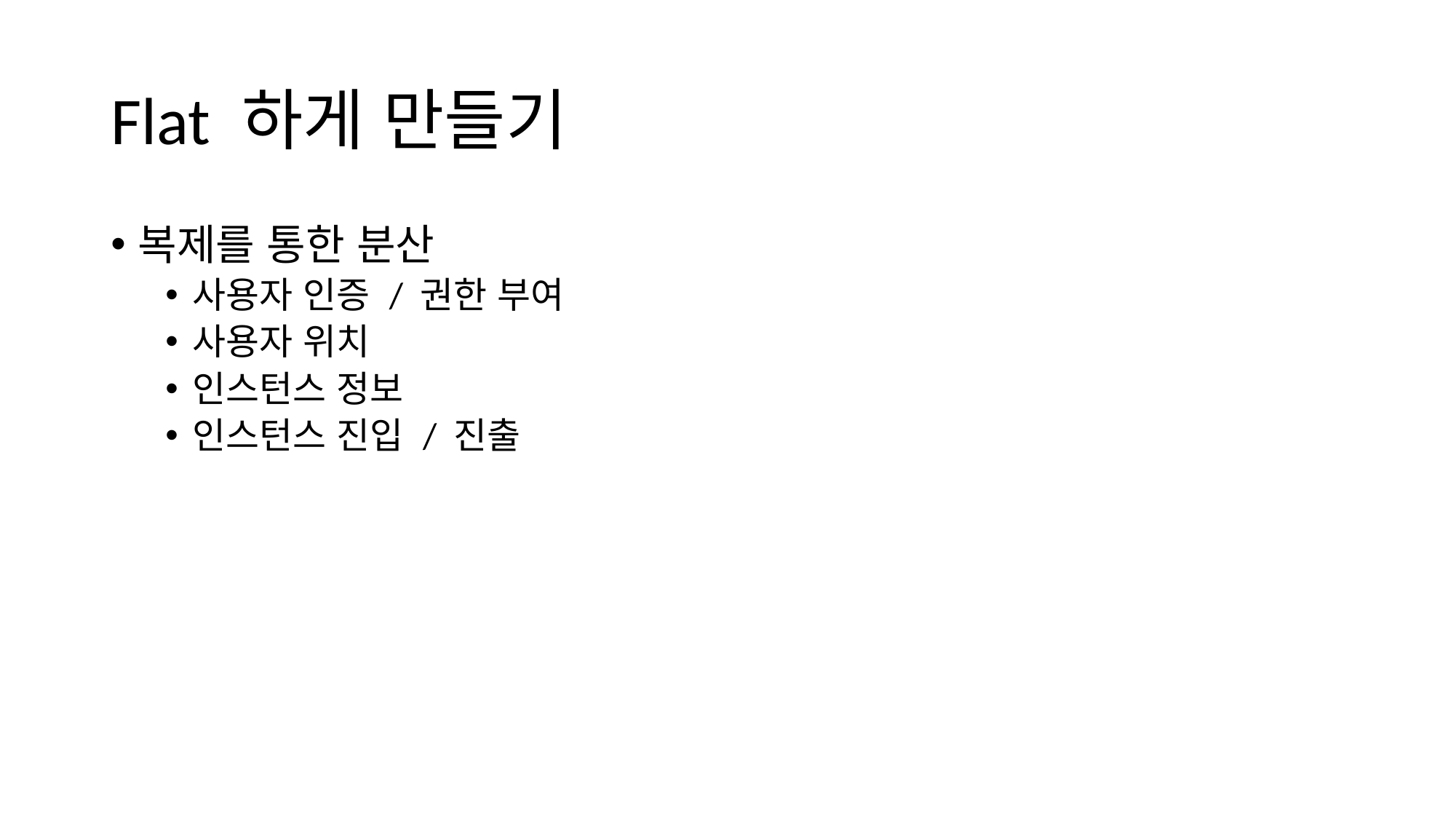

# Flat 하게 만들기
복제를 통한 분산
사용자 인증 / 권한 부여
사용자 위치
인스턴스 정보
인스턴스 진입 / 진출